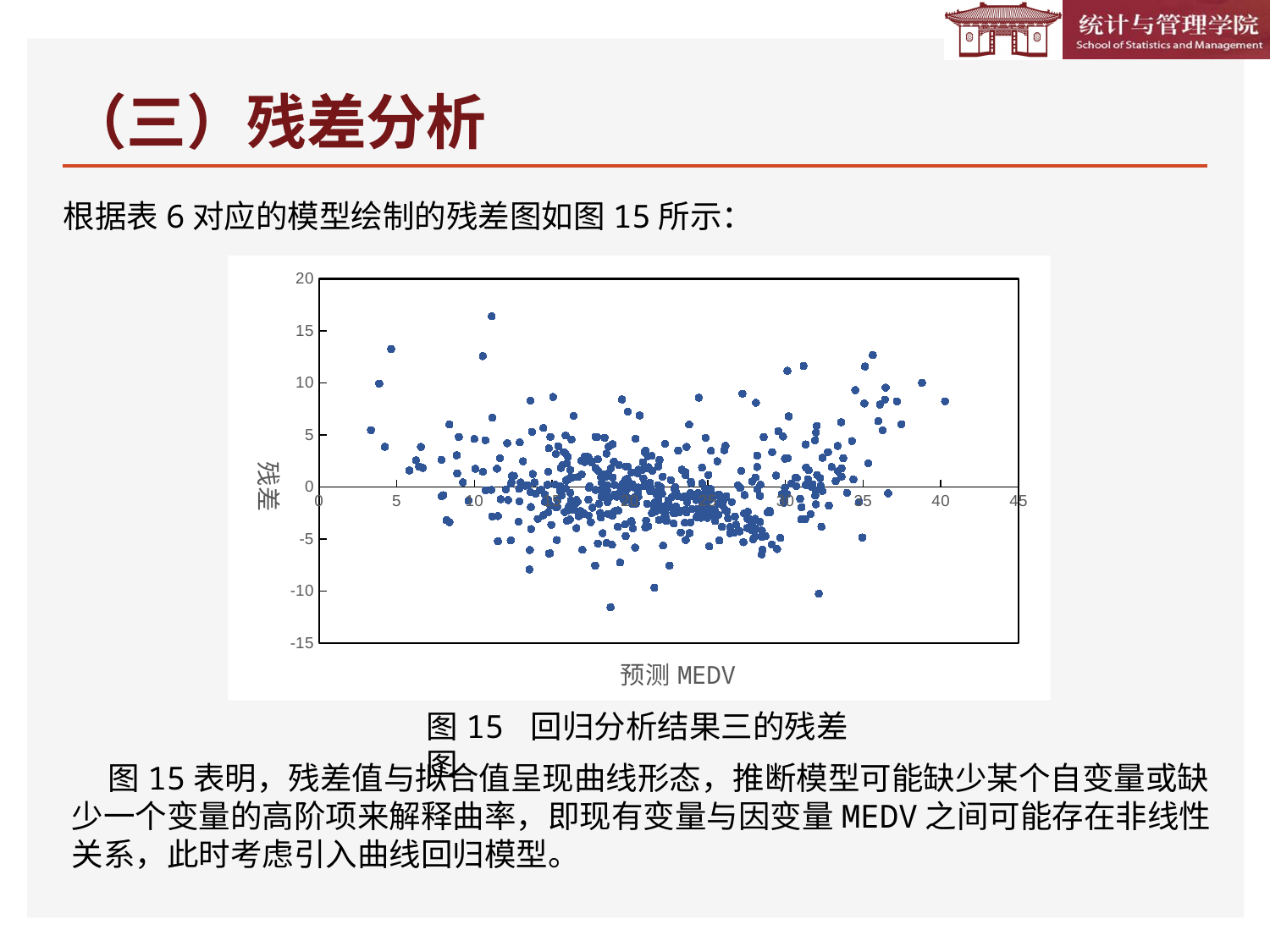

# （三）残差分析
根据表6对应的模型绘制的残差图如图15所示：

### Chart

| Category | 残差 |
|---|---|
图15 回归分析结果三的残差图
    图15表明，残差值与拟合值呈现曲线形态，推断模型可能缺少某个自变量或缺少一个变量的高阶项来解释曲率，即现有变量与因变量MEDV之间可能存在非线性关系，此时考虑引入曲线回归模型。